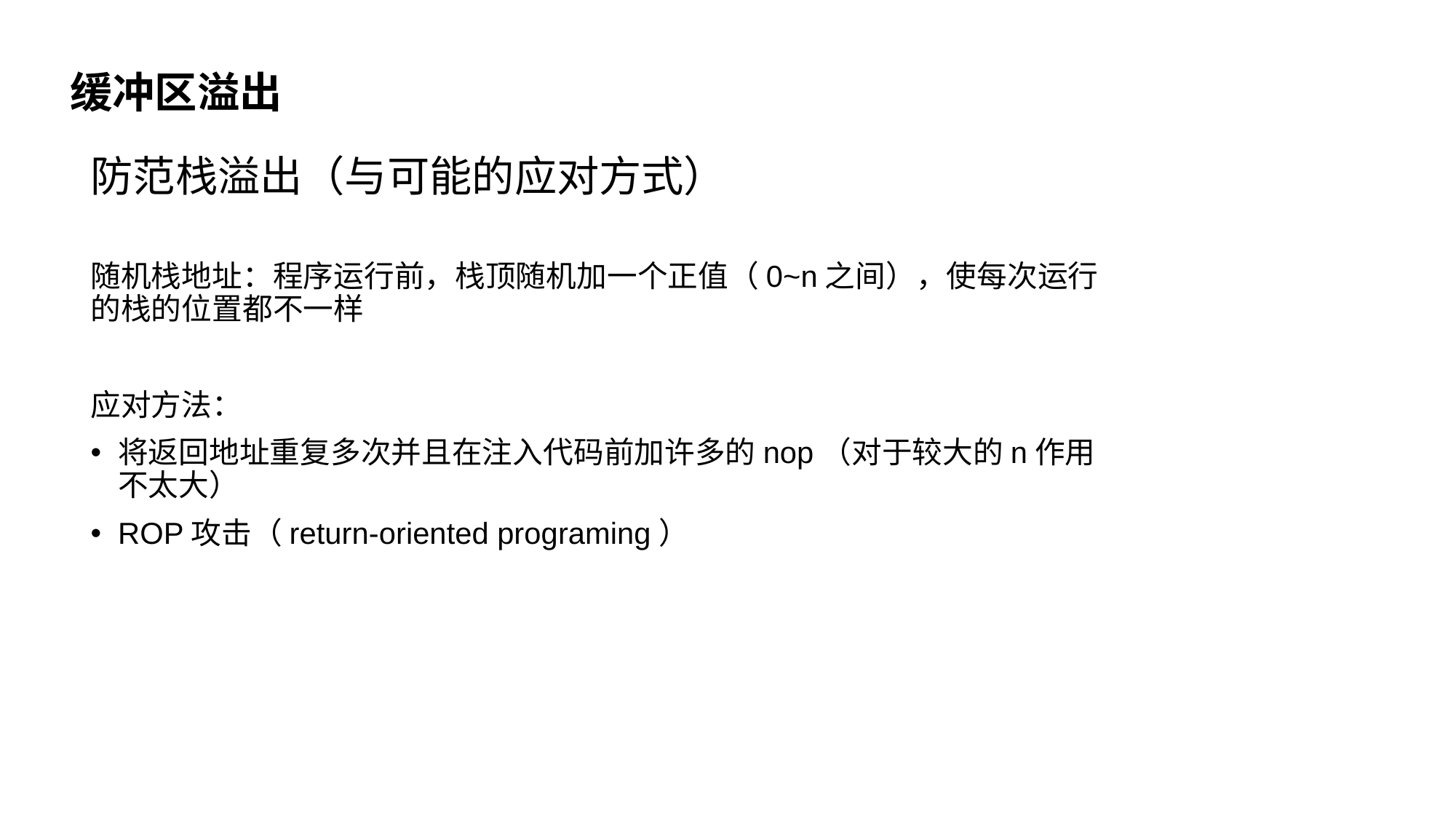

缓冲区溢出
防范栈溢出（与可能的应对方式）

随机栈地址：程序运行前，栈顶随机加一个正值（0~n之间），使每次运行的栈的位置都不一样

应对方法：
将返回地址重复多次并且在注入代码前加许多的nop（对于较大的n作用不太大）
ROP攻击（return-oriented programing）